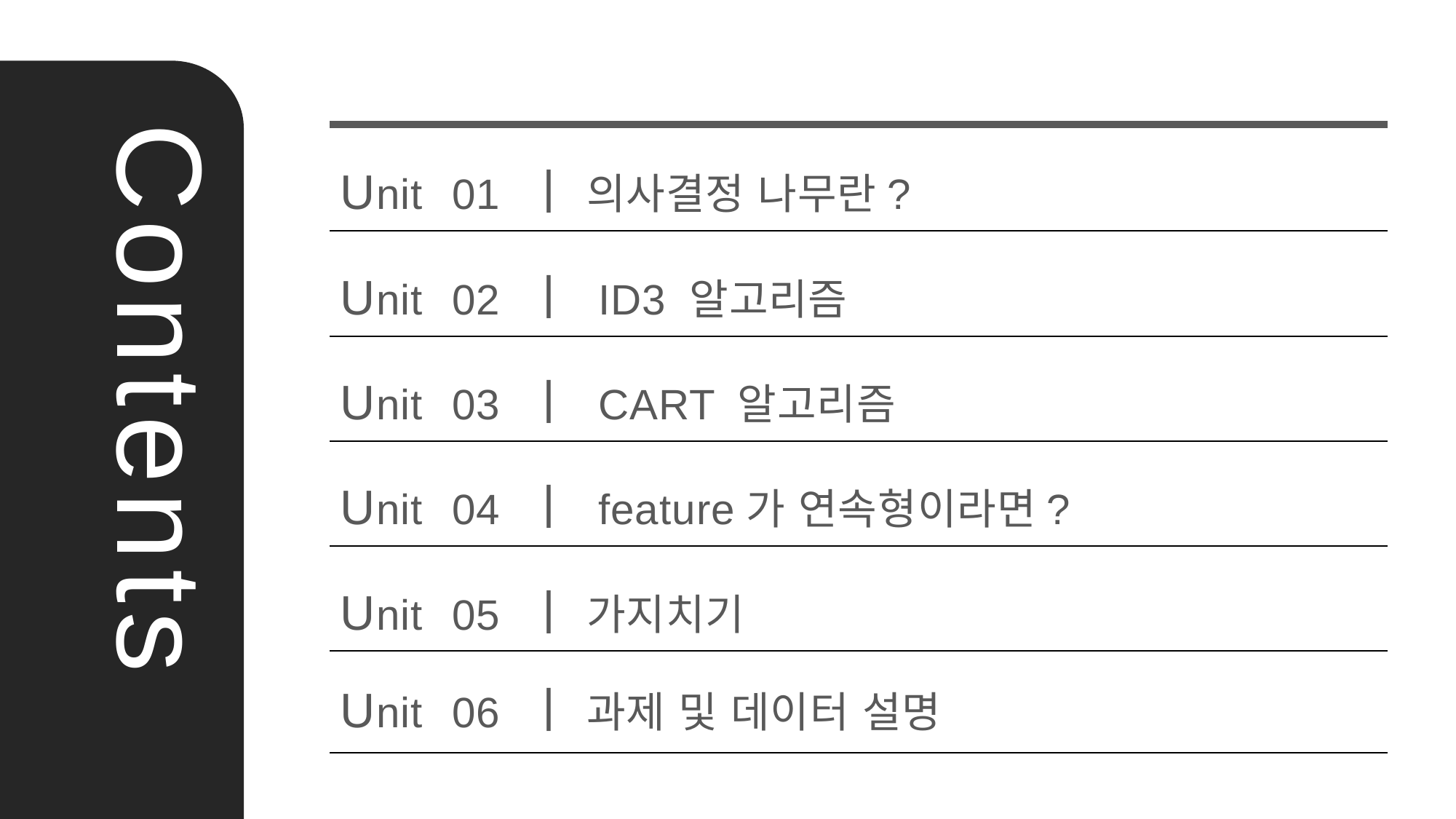

Unit  01 ㅣ 의사결정 나무란?
Unit  02 ㅣ ID3 알고리즘
Unit  03 ㅣ CART 알고리즘
Unit  04 ㅣ feature가 연속형이라면?
Unit  05 ㅣ 가지치기

Contents
Unit  06 ㅣ 과제 및 데이터 설명